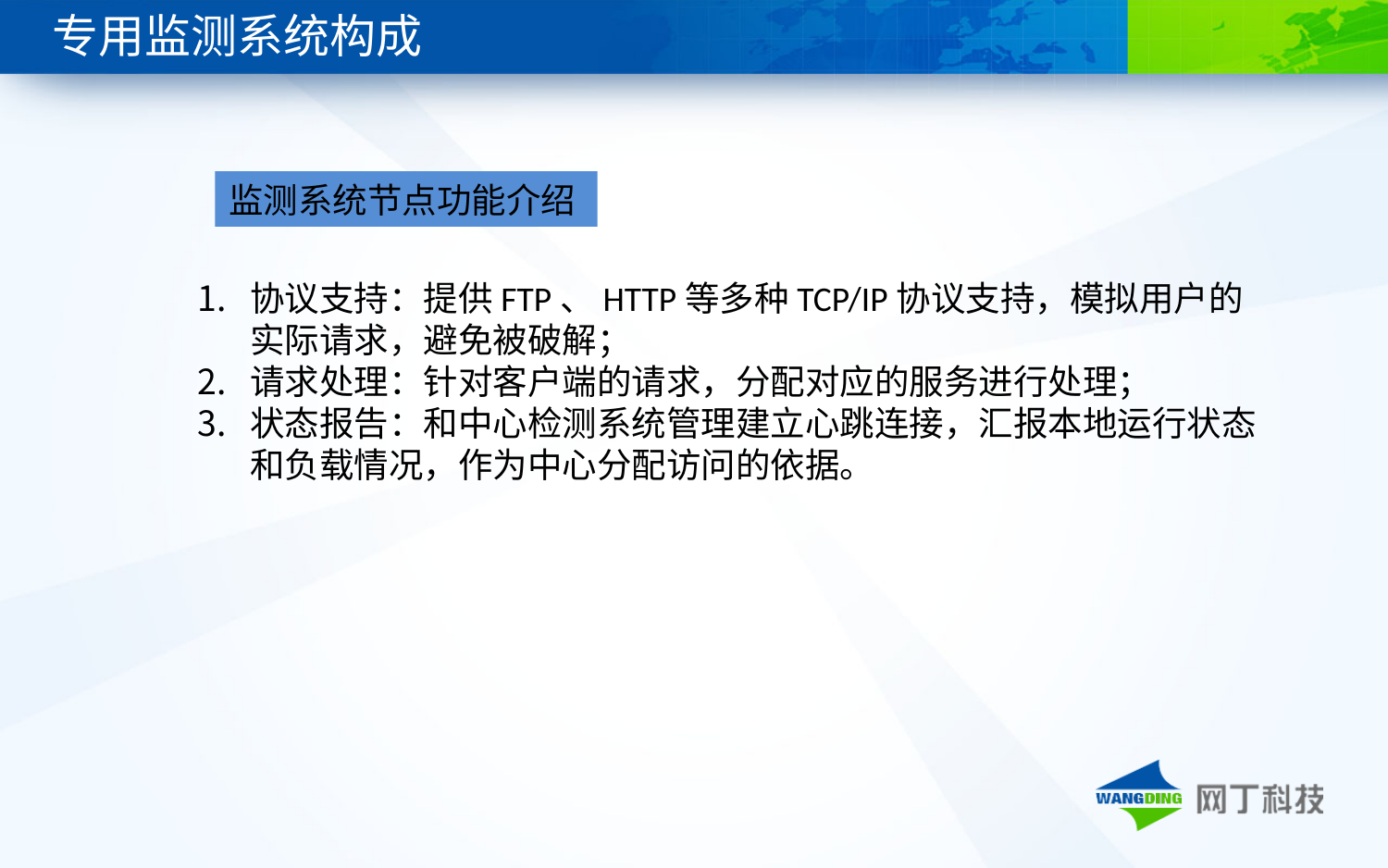

专用监测系统构成
监测系统节点功能介绍
协议支持：提供FTP、HTTP等多种TCP/IP协议支持，模拟用户的实际请求，避免被破解；
请求处理：针对客户端的请求，分配对应的服务进行处理；
状态报告：和中心检测系统管理建立心跳连接，汇报本地运行状态和负载情况，作为中心分配访问的依据。

监测流程